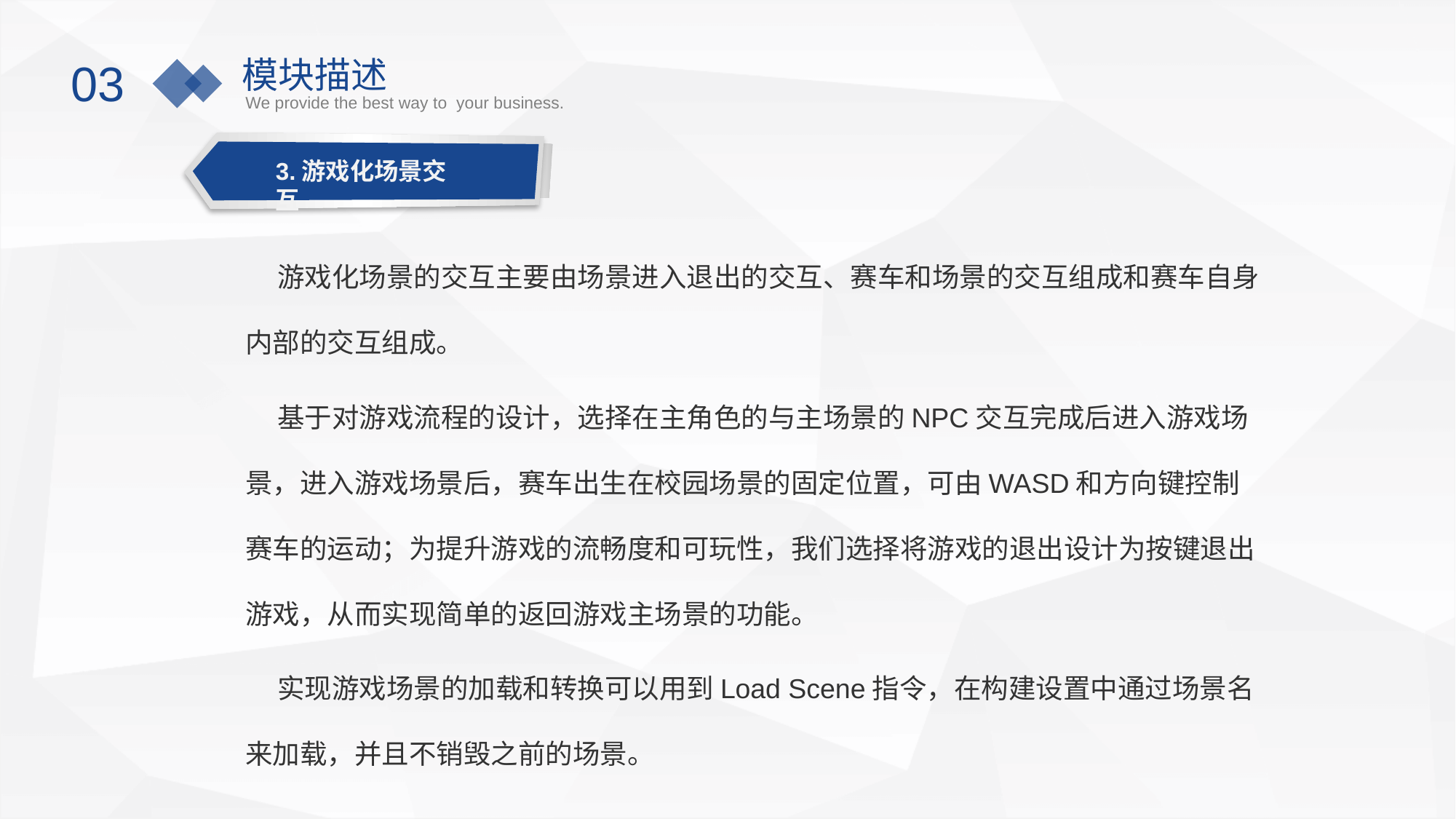

模块描述
We provide the best way to  your business.
03

3.游戏化场景交互
游戏化场景的交互主要由场景进入退出的交互、赛车和场景的交互组成和赛车自身内部的交互组成。
基于对游戏流程的设计，选择在主角色的与主场景的NPC交互完成后进入游戏场景，进入游戏场景后，赛车出生在校园场景的固定位置，可由WASD和方向键控制赛车的运动；为提升游戏的流畅度和可玩性，我们选择将游戏的退出设计为按键退出游戏，从而实现简单的返回游戏主场景的功能。
实现游戏场景的加载和转换可以用到Load Scene指令，在构建设置中通过场景名来加载，并且不销毁之前的场景。